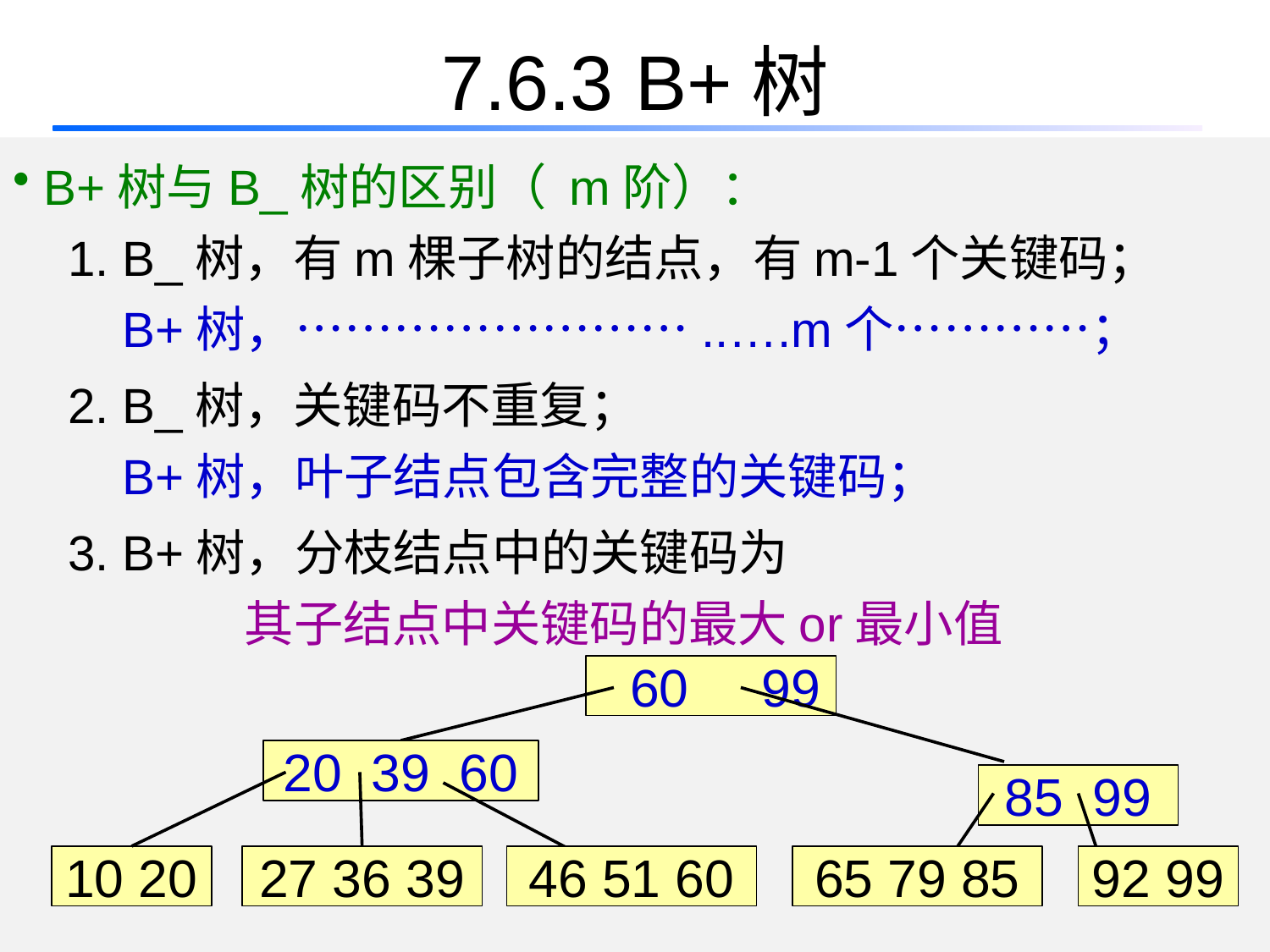

# 7.6.3 B+树

 B+树与B_树的区别（ m阶）：
    1. B_树，有m棵子树的结点，有m-1个关键码；
        B+树，……………………..….m个…………；
    2. B_树，关键码不重复；
        B+树，叶子结点包含完整的关键码；
    3. B+树，分枝结点中的关键码为
                    其子结点中关键码的最大or最小值
  60     99
20  39  60
85  99
10 20
27 36 39
46 51 60
65 79 85
92 99